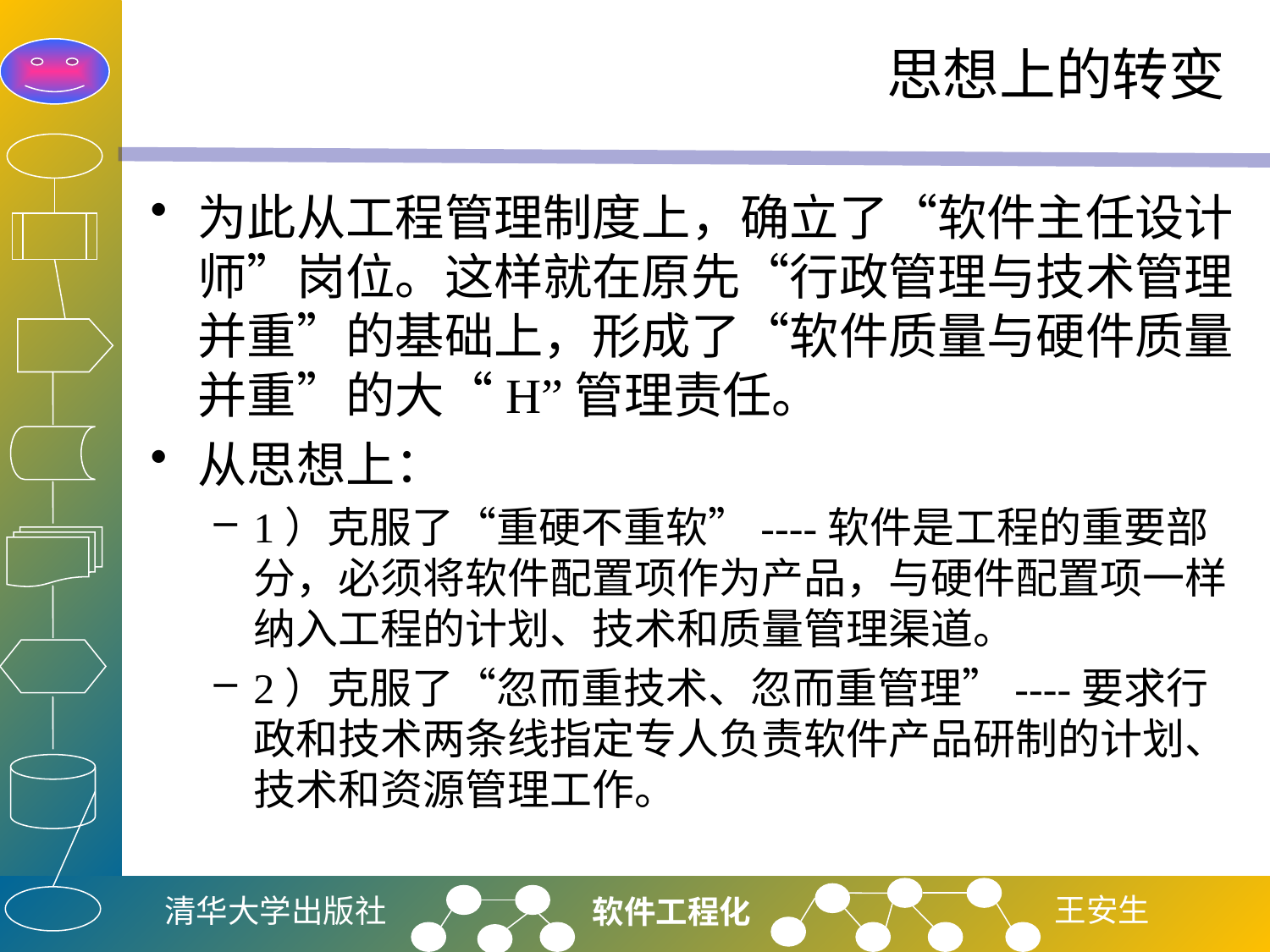

# 思想上的转变
为此从工程管理制度上，确立了“软件主任设计师”岗位。这样就在原先“行政管理与技术管理并重”的基础上，形成了“软件质量与硬件质量并重”的大“H”管理责任。
从思想上：
1）克服了“重硬不重软”----软件是工程的重要部分，必须将软件配置项作为产品，与硬件配置项一样纳入工程的计划、技术和质量管理渠道。
2）克服了“忽而重技术、忽而重管理”----要求行政和技术两条线指定专人负责软件产品研制的计划、技术和资源管理工作。